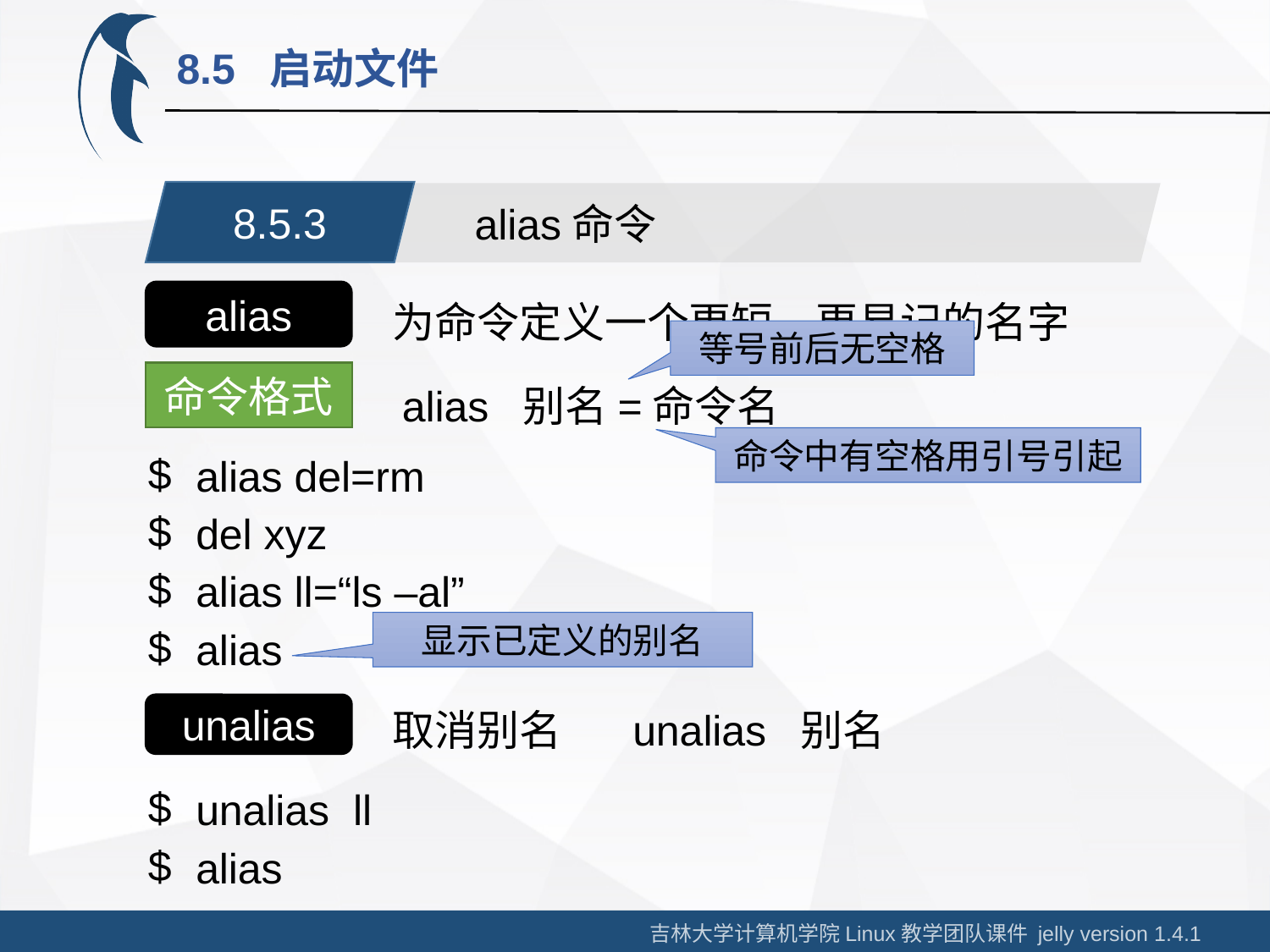

8.5  启动文件
8.5.3
alias命令
为命令定义一个更短、更易记的名字
alias
等号前后无空格
alias  别名=命令名
命令格式
命令中有空格用引号引起
alias del=rm
del xyz
alias ll=“ls –al”
alias
显示已定义的别名
unalias  别名
取消别名
unalias
unalias  ll
alias